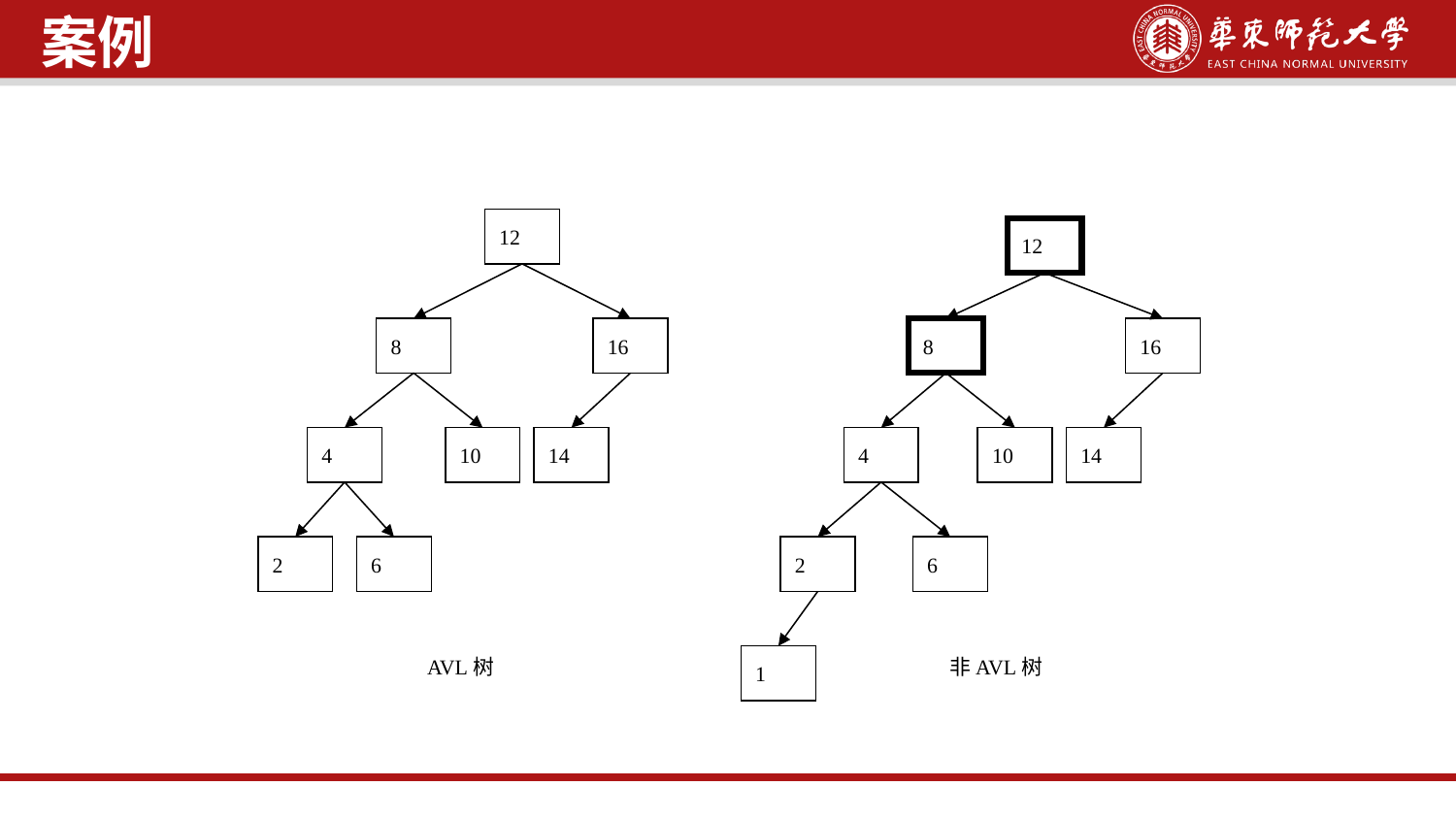

案例
12
12
8
16
8
16
4
10
14
4
10
14
2
6
2
6
1
AVL树
非AVL树